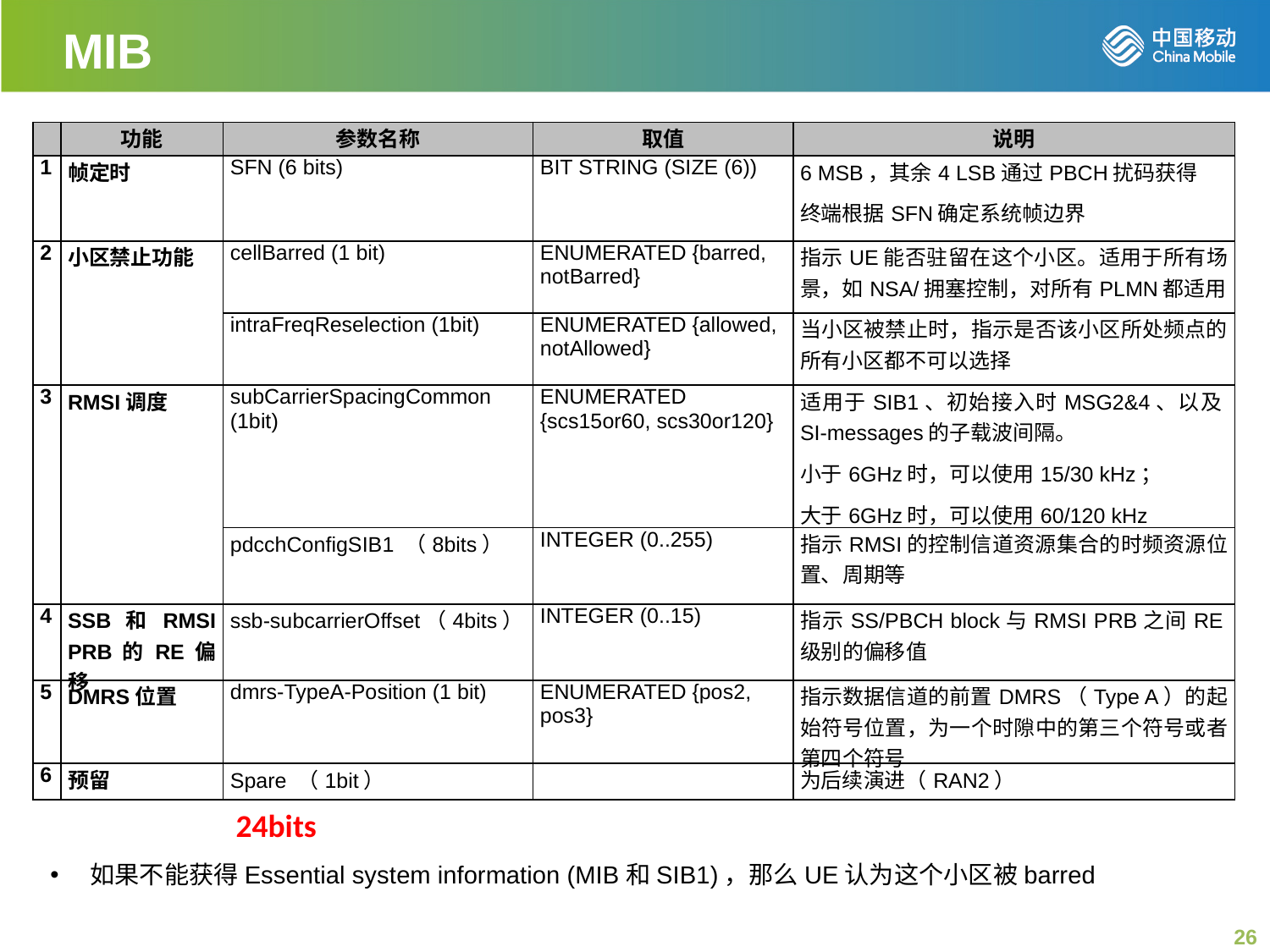

MIB
|  | 功能 | 参数名称 | 取值 | 说明 |
| --- | --- | --- | --- | --- |
| 1 | 帧定时 | SFN (6 bits) | BIT STRING (SIZE (6)) | 6 MSB，其余4 LSB通过PBCH扰码获得 终端根据SFN确定系统帧边界 |
| 2 | 小区禁止功能 | cellBarred (1 bit) | ENUMERATED {barred, notBarred} | 指示UE能否驻留在这个小区。适用于所有场景，如NSA/拥塞控制，对所有PLMN都适用 |
|  |  | intraFreqReselection (1bit) | ENUMERATED {allowed, notAllowed} | 当小区被禁止时，指示是否该小区所处频点的所有小区都不可以选择 |
| 3 | RMSI调度 | subCarrierSpacingCommon (1bit) | ENUMERATED {scs15or60, scs30or120} | 适用于SIB1、初始接入时MSG2&4、以及SI-messages的子载波间隔。 小于6GHz时，可以使用15/30 kHz； 大于6GHz时，可以使用60/120 kHz |
|  |  | pdcchConfigSIB1 （8bits） | INTEGER (0..255) | 指示RMSI的控制信道资源集合的时频资源位置、周期等 |
| 4 | SSB和RMSI PRB的RE偏移 | ssb-subcarrierOffset（4bits） | INTEGER (0..15) | 指示SS/PBCH block与RMSI PRB之间RE级别的偏移值 |
| 5 | DMRS位置 | dmrs-TypeA-Position (1 bit) | ENUMERATED {pos2, pos3} | 指示数据信道的前置DMRS（Type A）的起始符号位置，为一个时隙中的第三个符号或者第四个符号 |
| 6 | 预留 | Spare （1bit） |  | 为后续演进（RAN2） |
24bits
如果不能获得Essential system information (MIB和SIB1)，那么UE认为这个小区被barred